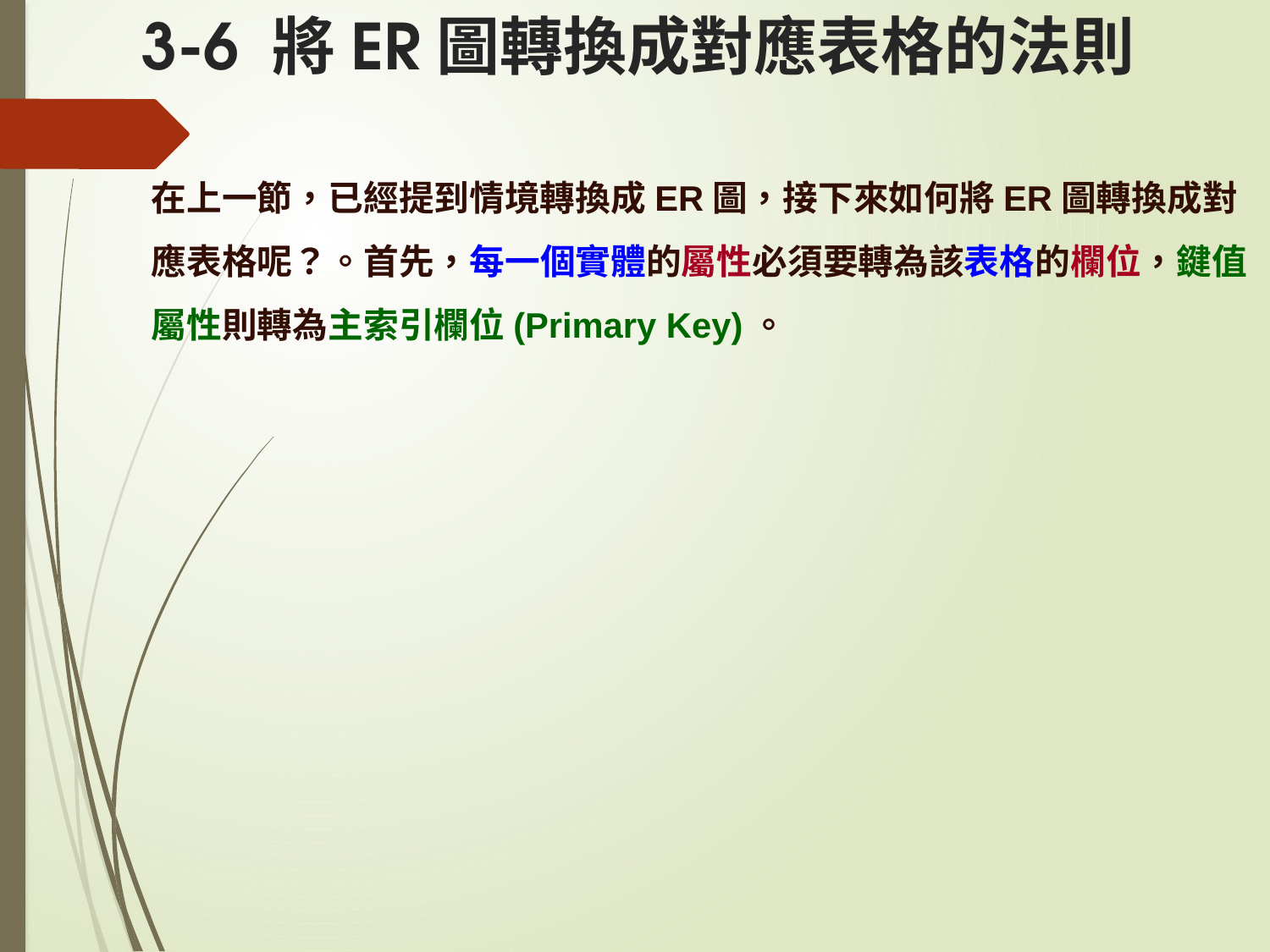

# 3-6 將ER圖轉換成對應表格的法則
在上一節，已經提到情境轉換成ER圖，接下來如何將ER圖轉換成對應表格呢？。首先，每一個實體的屬性必須要轉為該表格的欄位，鍵值屬性則轉為主索引欄位(Primary Key)。